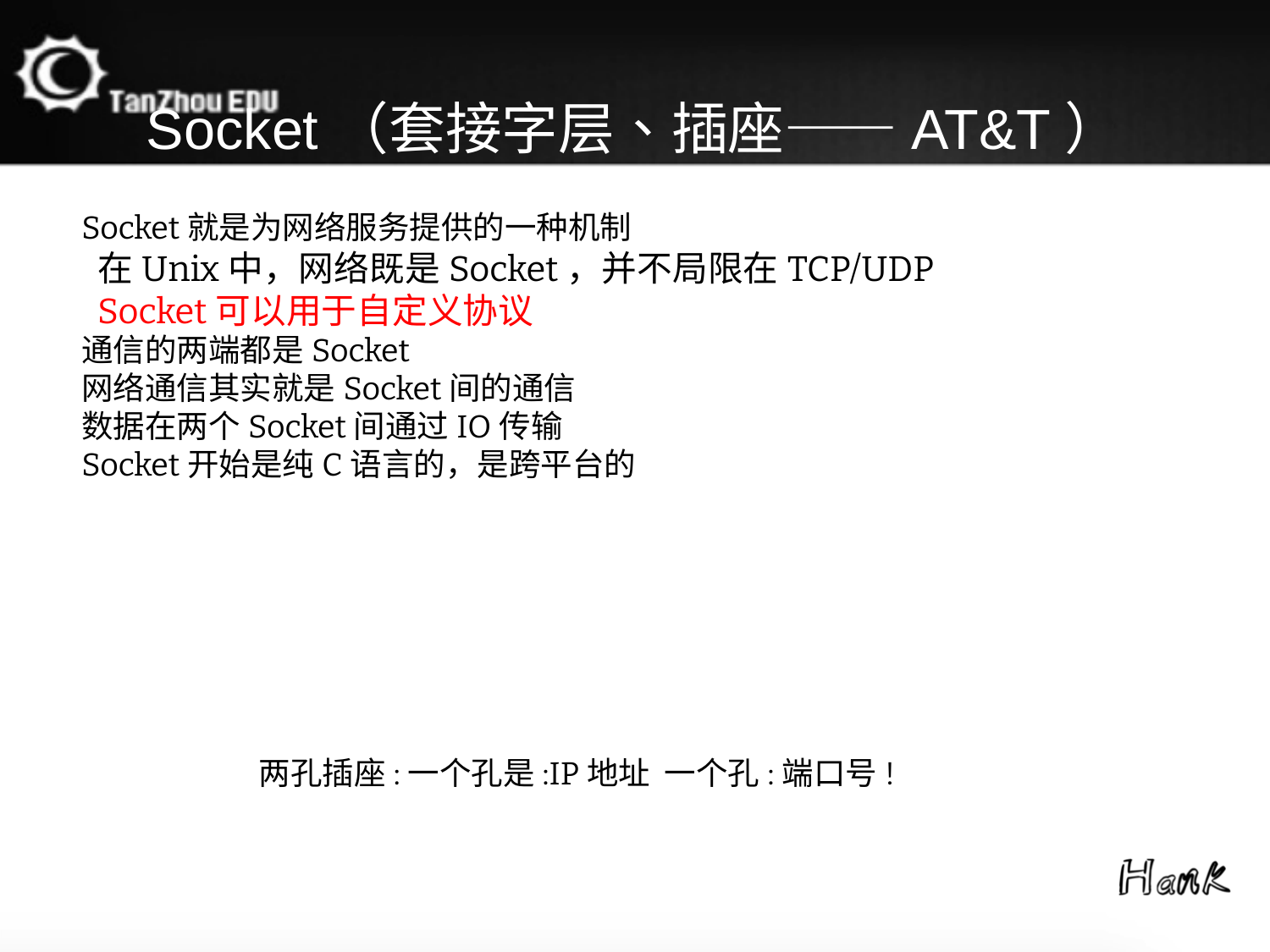

Socket（套接字层、插座——AT&T）
Socket就是为网络服务提供的一种机制
在Unix中，网络既是Socket，并不局限在TCP/UDP
Socket可以用于自定义协议
通信的两端都是Socket
网络通信其实就是Socket间的通信
数据在两个Socket间通过IO传输
Socket开始是纯C语言的，是跨平台的
两孔插座:一个孔是:IP地址  一个孔:端口号!